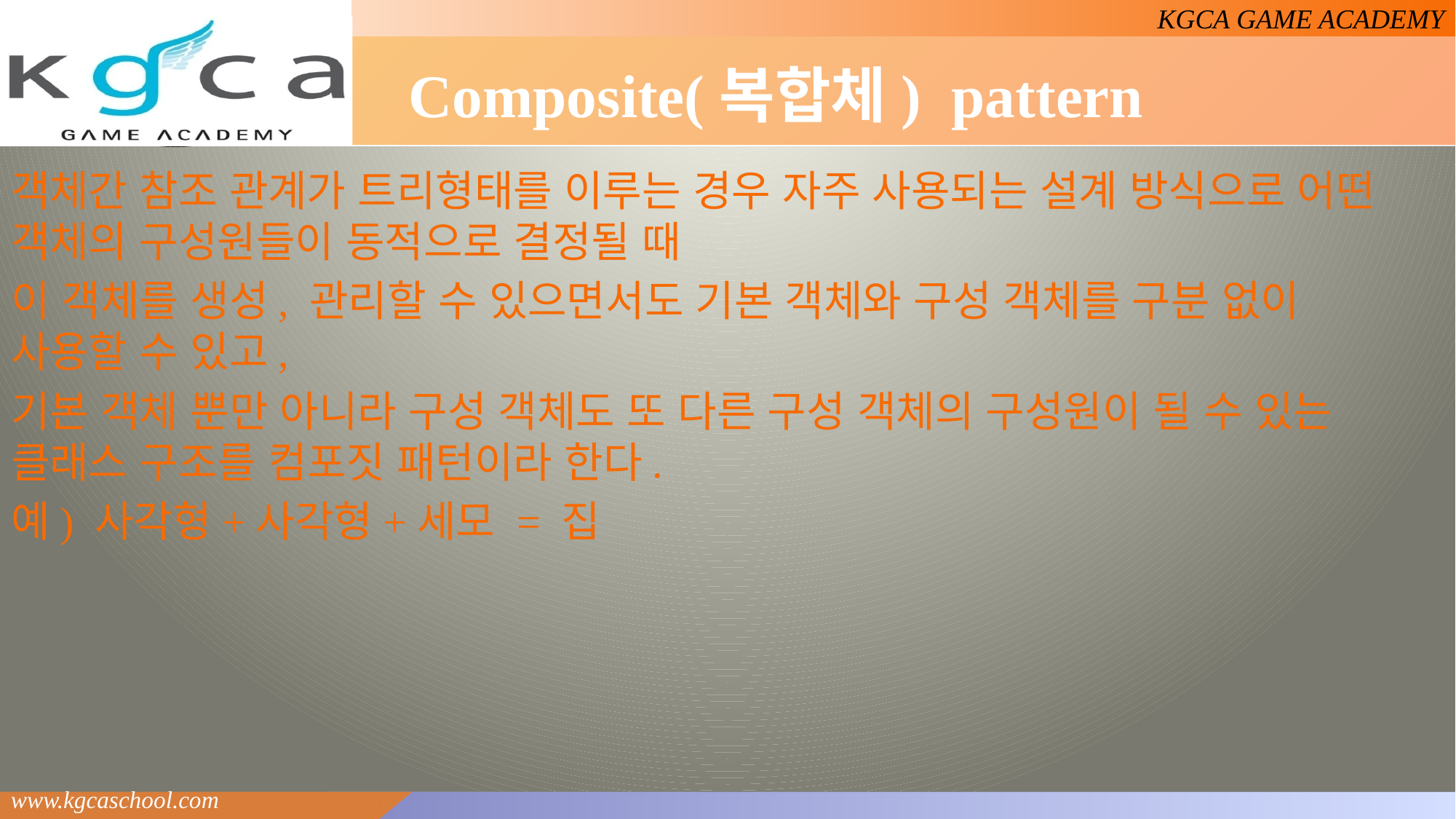

# Composite(복합체)  pattern
객체간 참조 관계가 트리형태를 이루는 경우 자주 사용되는 설계 방식으로 어떤 객체의 구성원들이 동적으로 결정될 때
이 객체를 생성, 관리할 수 있으면서도 기본 객체와 구성 객체를 구분 없이 사용할 수 있고,
기본 객체 뿐만 아니라 구성 객체도 또 다른 구성 객체의 구성원이 될 수 있는 클래스 구조를 컴포짓 패턴이라 한다.
예) 사각형+사각형+세모 = 집